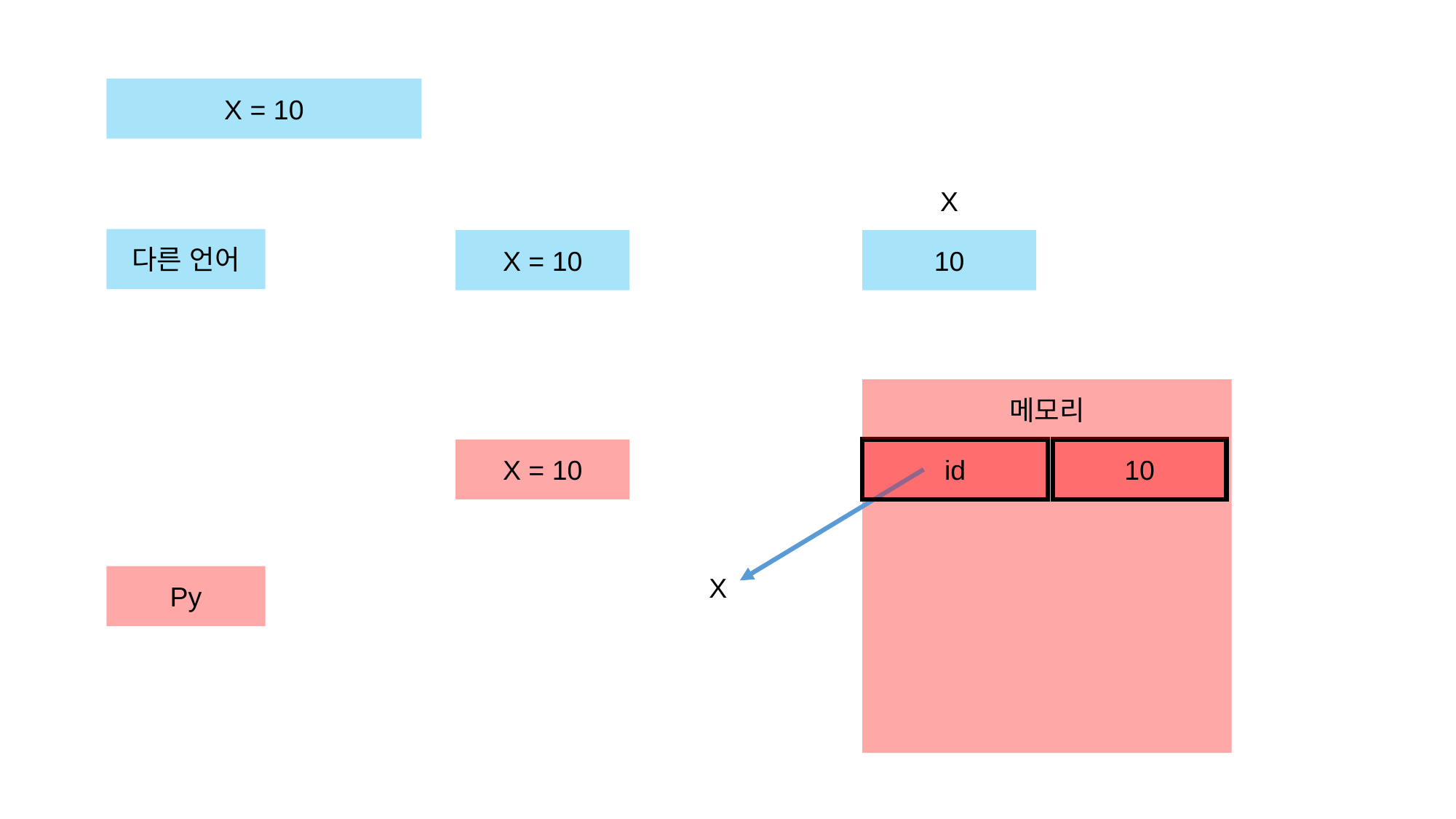

X = 10
X
다른 언어
X = 10
10
메모리

X = 10
id
10
X
Py